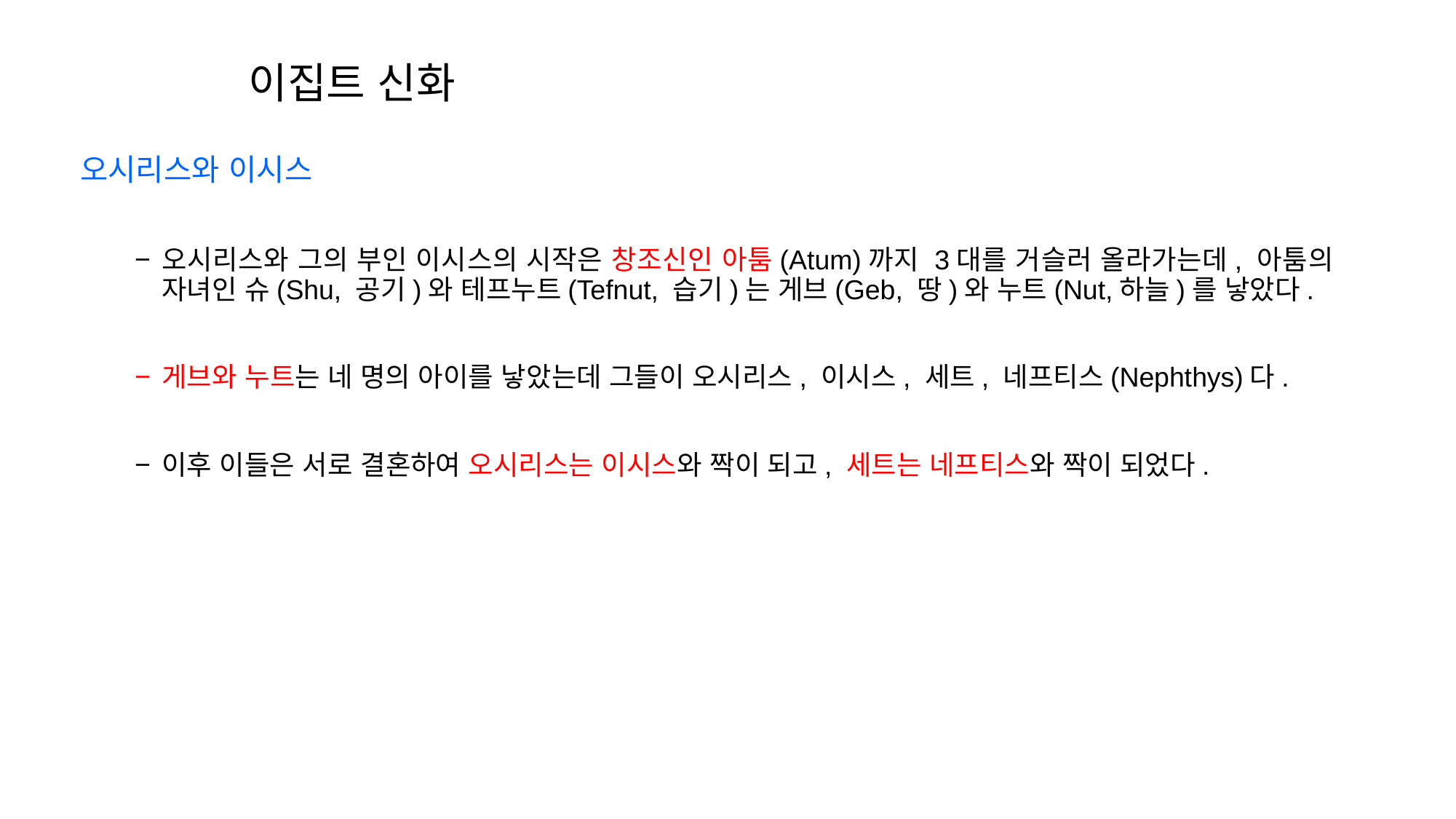

이집트 신화
오시리스와 이시스

오시리스와 그의 부인 이시스의 시작은 창조신인 아툼(Atum)까지 3대를 거슬러 올라가는데, 아툼의 자녀인 슈(Shu, 공기)와 테프누트(Tefnut, 습기)는 게브(Geb, 땅)와 누트(Nut,하늘)를 낳았다.

게브와 누트는 네 명의 아이를 낳았는데 그들이 오시리스, 이시스, 세트, 네프티스(Nephthys)다.

이후 이들은 서로 결혼하여 오시리스는 이시스와 짝이 되고, 세트는 네프티스와 짝이 되었다.